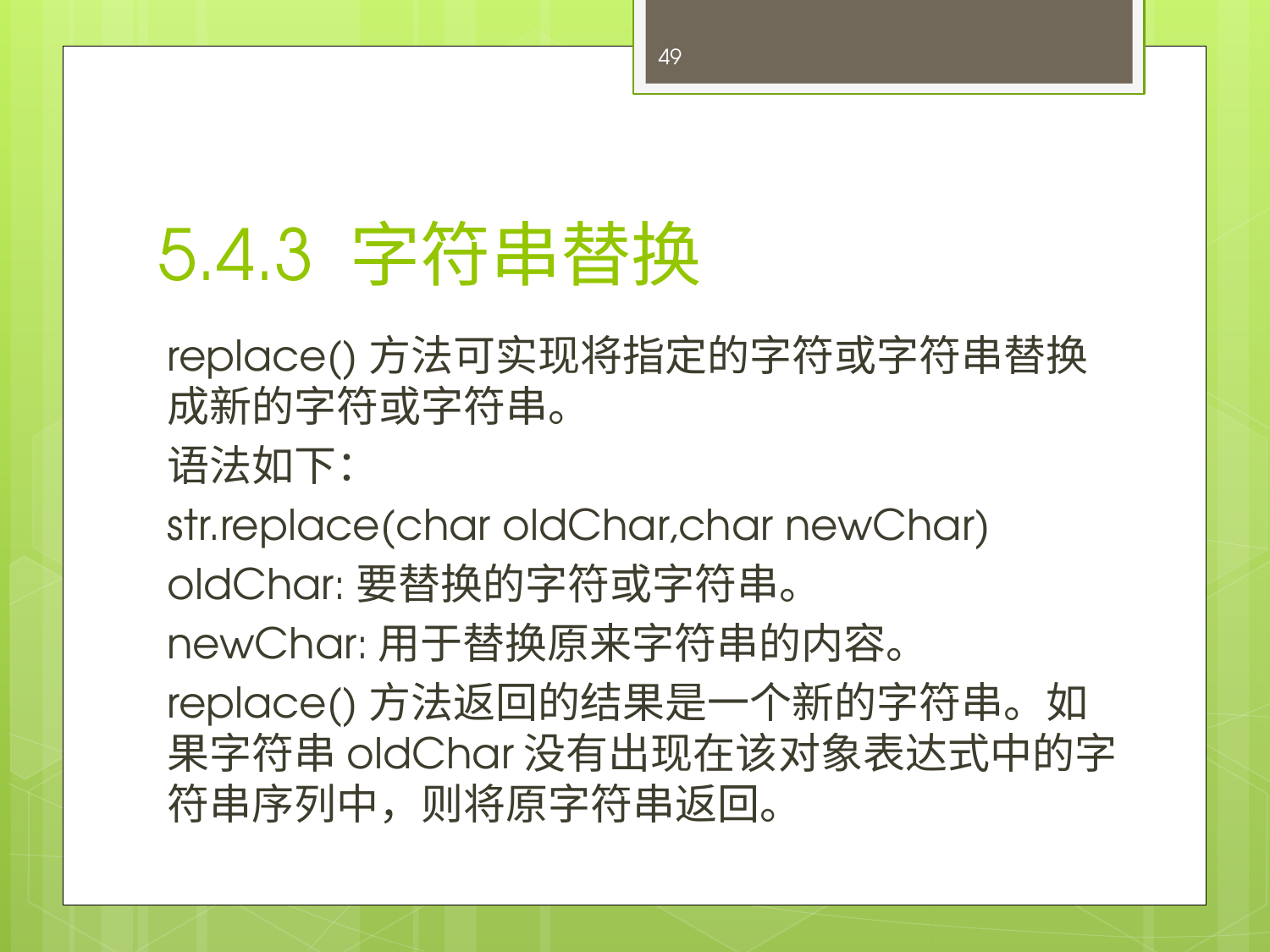

49
# 5.4.3 字符串替换
replace()方法可实现将指定的字符或字符串替换成新的字符或字符串。
语法如下：
str.replace(char oldChar,char newChar)
oldChar:要替换的字符或字符串。
newChar:用于替换原来字符串的内容。
replace()方法返回的结果是一个新的字符串。如果字符串oldChar没有出现在该对象表达式中的字符串序列中，则将原字符串返回。